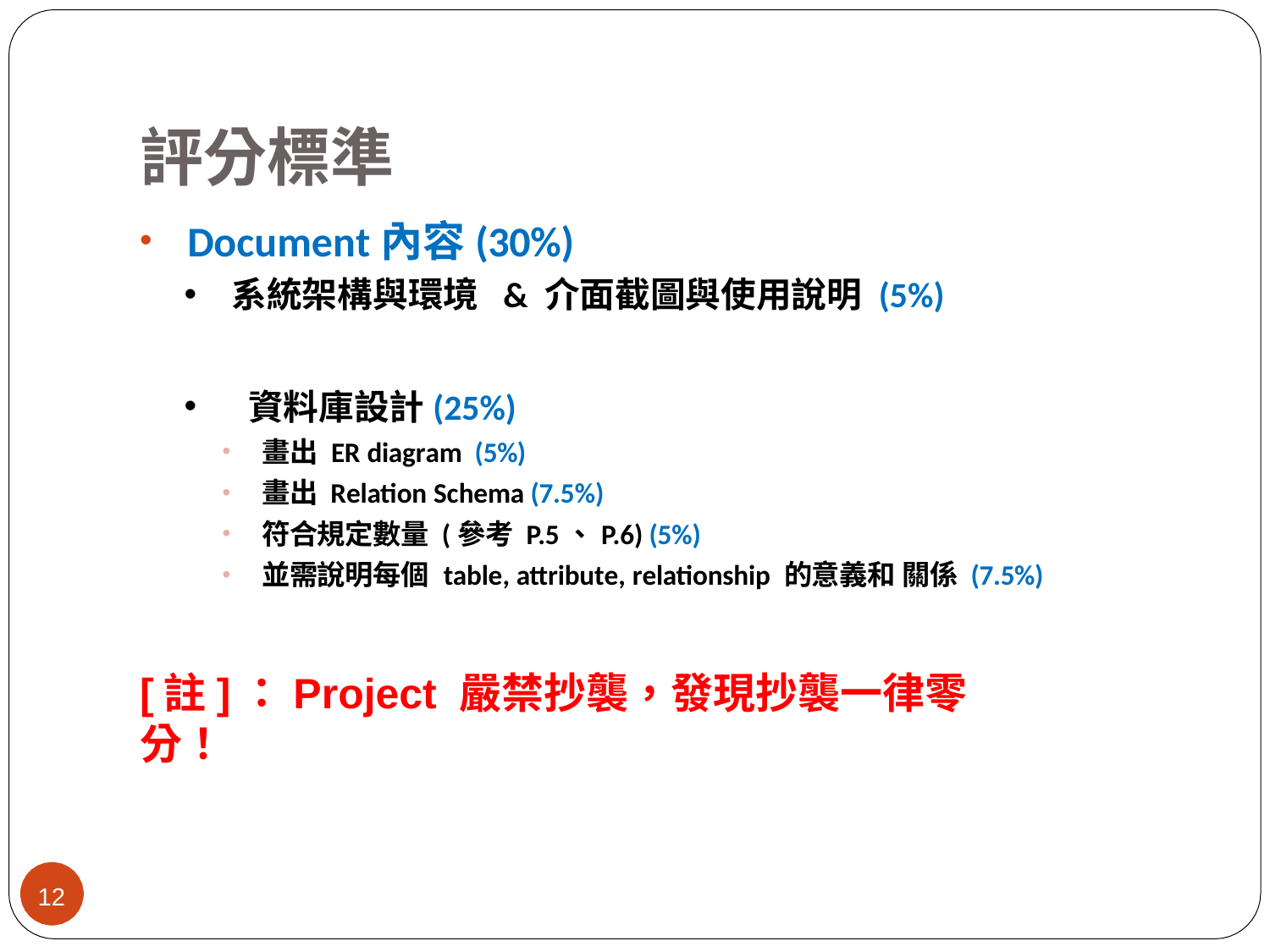

# 評分標準
Document內容(30%)
系統架構與環境  & 介面截圖與使用說明 (5%)

 資料庫設計(25%)
畫出 ER diagram  (5%)
畫出 Relation Schema (7.5%)
符合規定數量 (參考 P.5、P.6) (5%)
並需說明每個 table, attribute, relationship 的意義和 關係 (7.5%)
[註]：Project 嚴禁抄襲，發現抄襲一律零分！

12